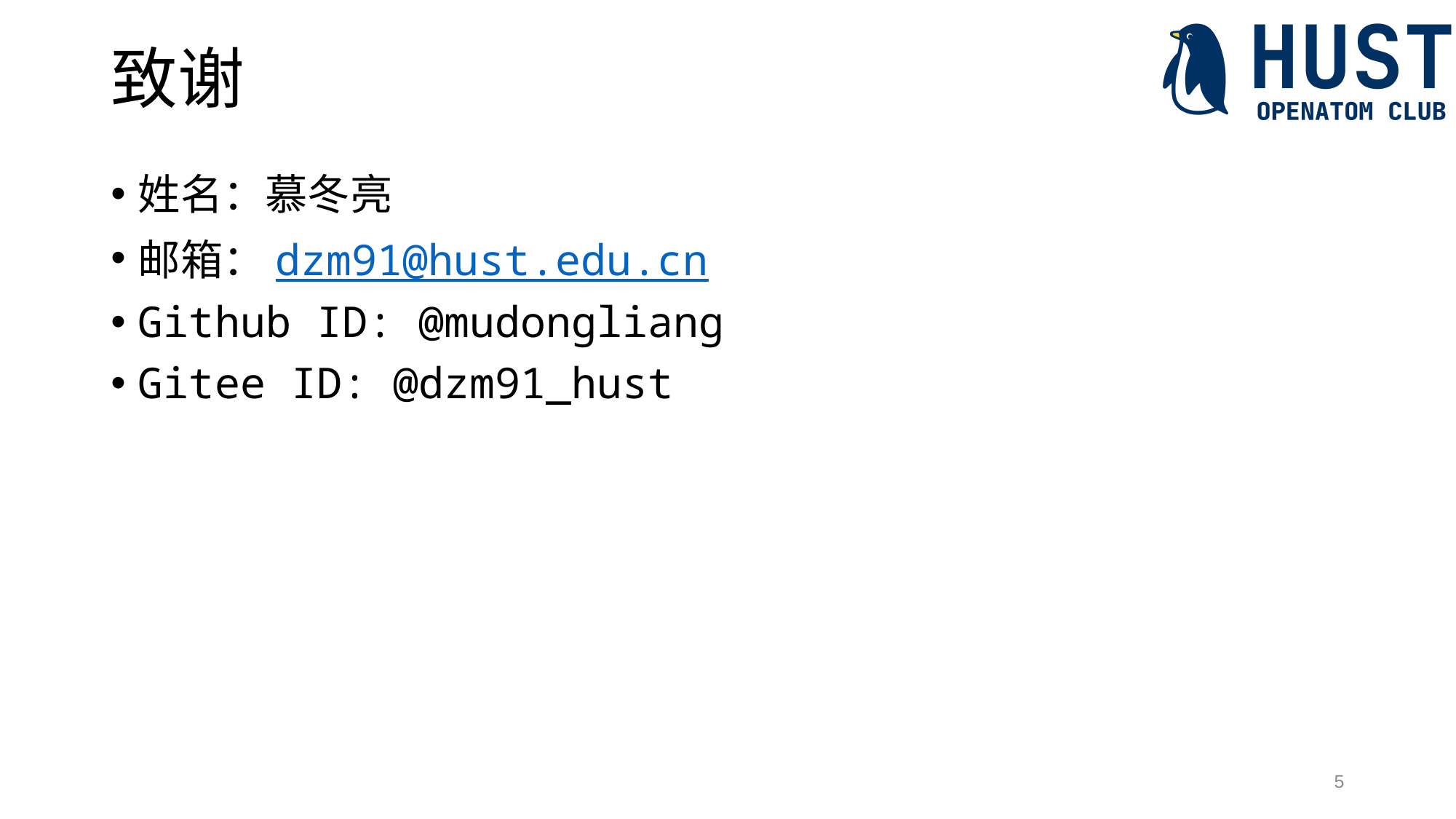

# 致谢
姓名：慕冬亮
邮箱：dzm91@hust.edu.cn
Github ID: @mudongliang
Gitee ID: @dzm91_hust
5